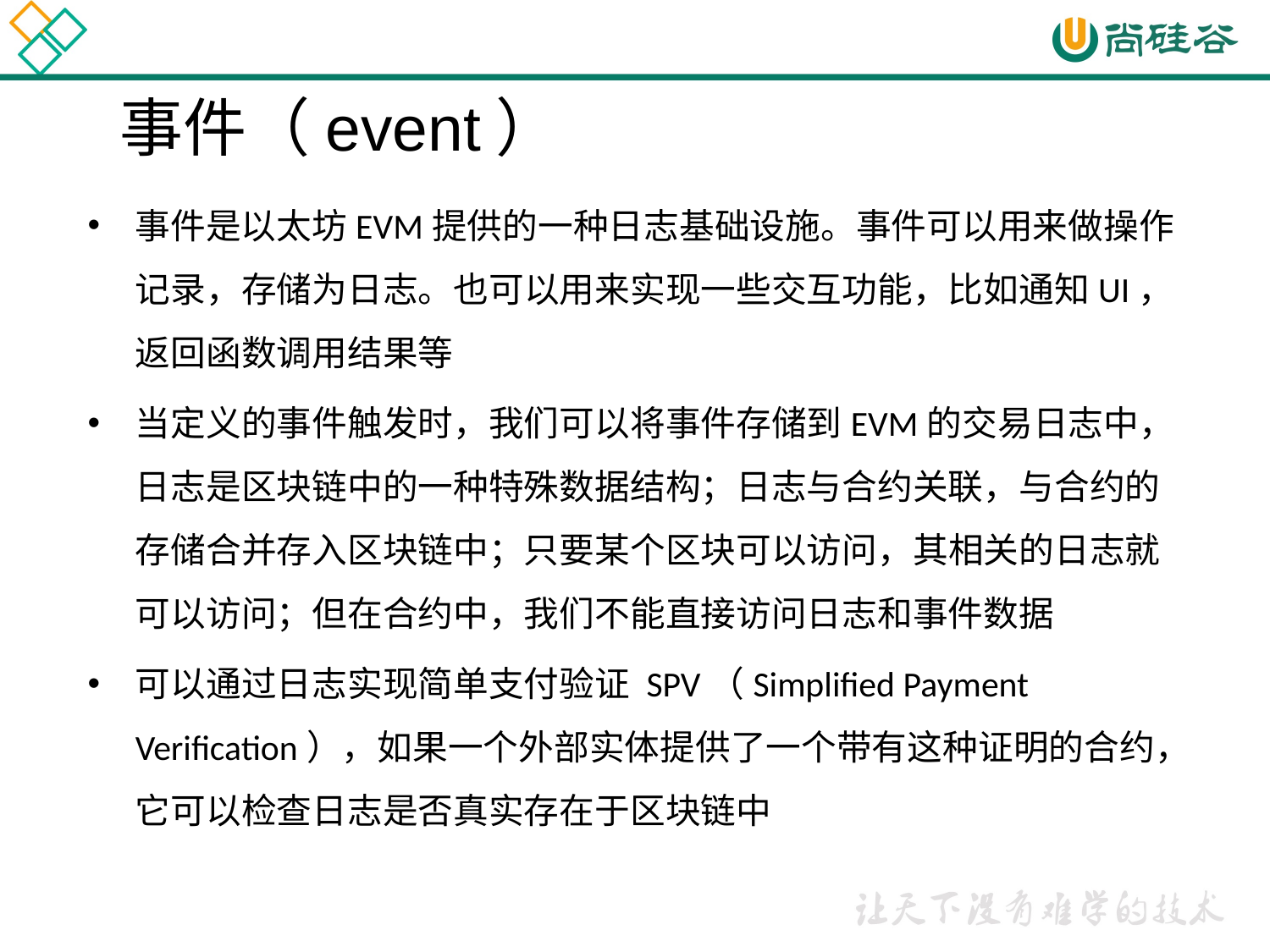

# 事件（event）
事件是以太坊EVM提供的一种日志基础设施。事件可以用来做操作记录，存储为日志。也可以用来实现一些交互功能，比如通知UI，返回函数调用结果等
当定义的事件触发时，我们可以将事件存储到EVM的交易日志中，日志是区块链中的一种特殊数据结构；日志与合约关联，与合约的存储合并存入区块链中；只要某个区块可以访问，其相关的日志就可以访问；但在合约中，我们不能直接访问日志和事件数据
可以通过日志实现简单支付验证 SPV（Simplified Payment Verification），如果一个外部实体提供了一个带有这种证明的合约，它可以检查日志是否真实存在于区块链中